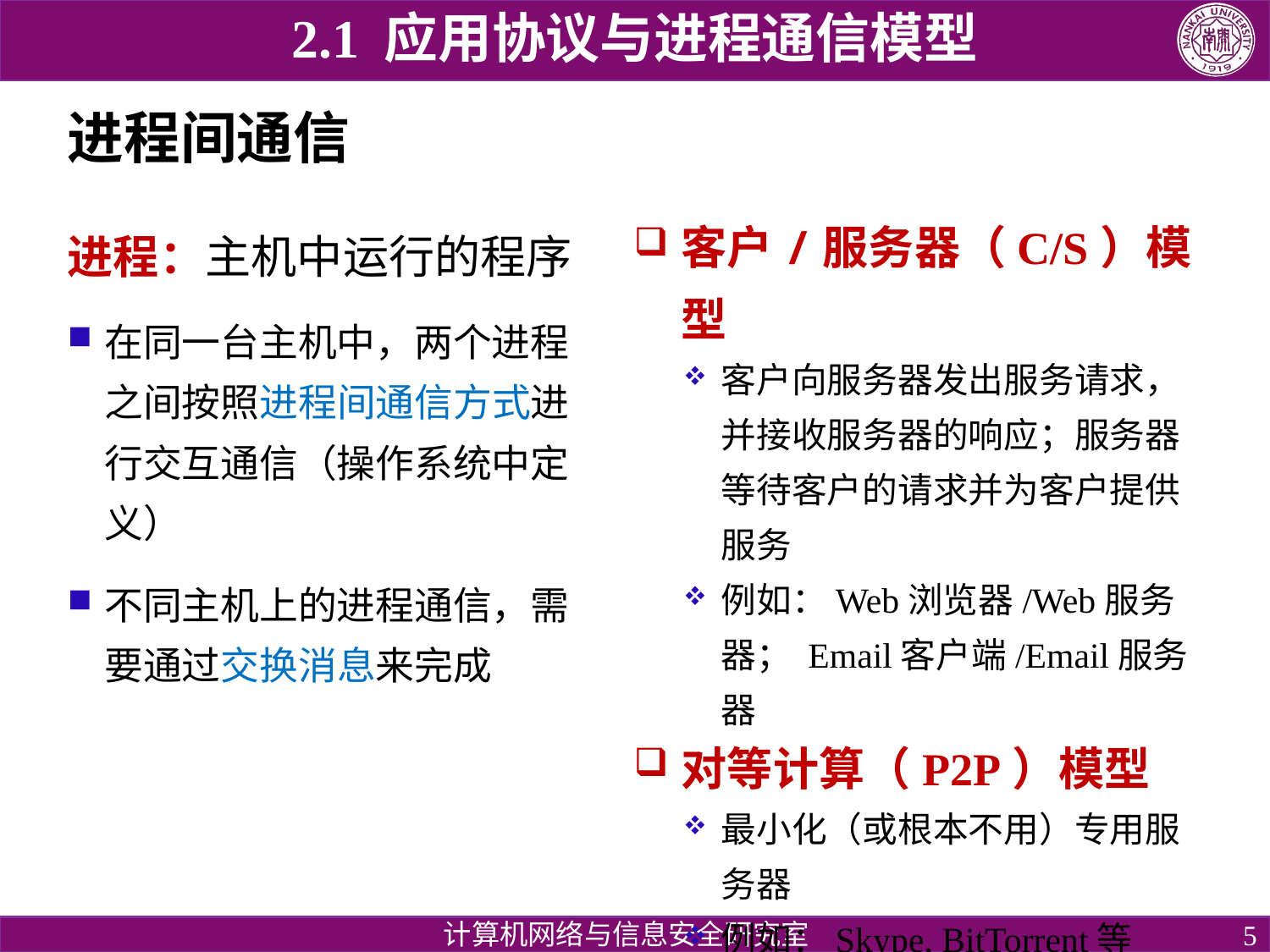

2.1 应用协议与进程通信模型
# 进程间通信
客户/服务器（C/S）模型
客户向服务器发出服务请求，并接收服务器的响应；服务器等待客户的请求并为客户提供服务
例如：Web浏览器/Web服务器； Email客户端/Email服务器
对等计算（P2P）模型
最小化（或根本不用）专用服务器
例如：Skype, BitTorrent等

进程：主机中运行的程序
在同一台主机中，两个进程之间按照进程间通信方式进行交互通信（操作系统中定义）
不同主机上的进程通信，需要通过交换消息来完成